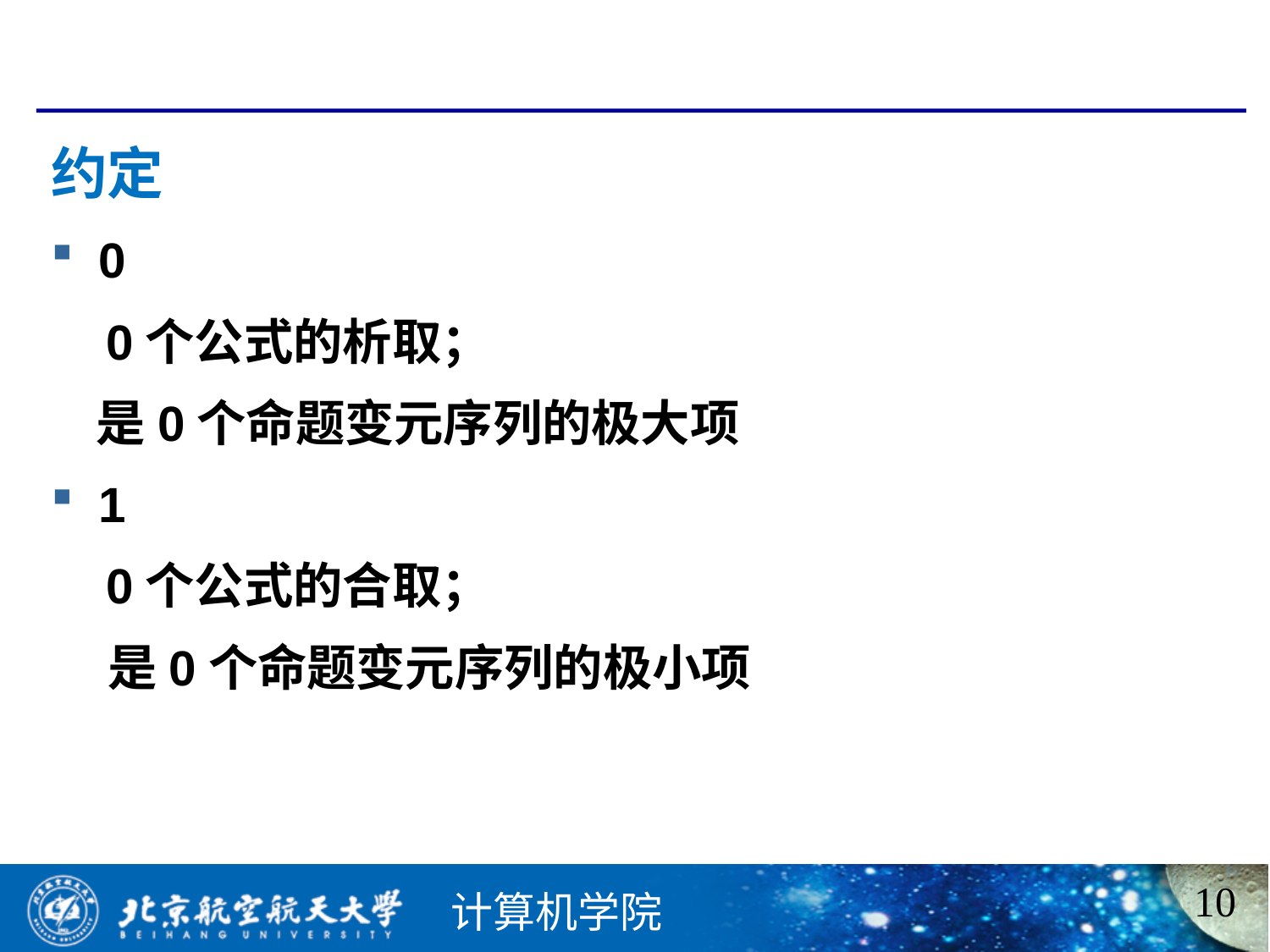

#
约定
0
    0个公式的析取；
   是0个命题变元序列的极大项
1
    0个公式的合取；
    是0个命题变元序列的极小项